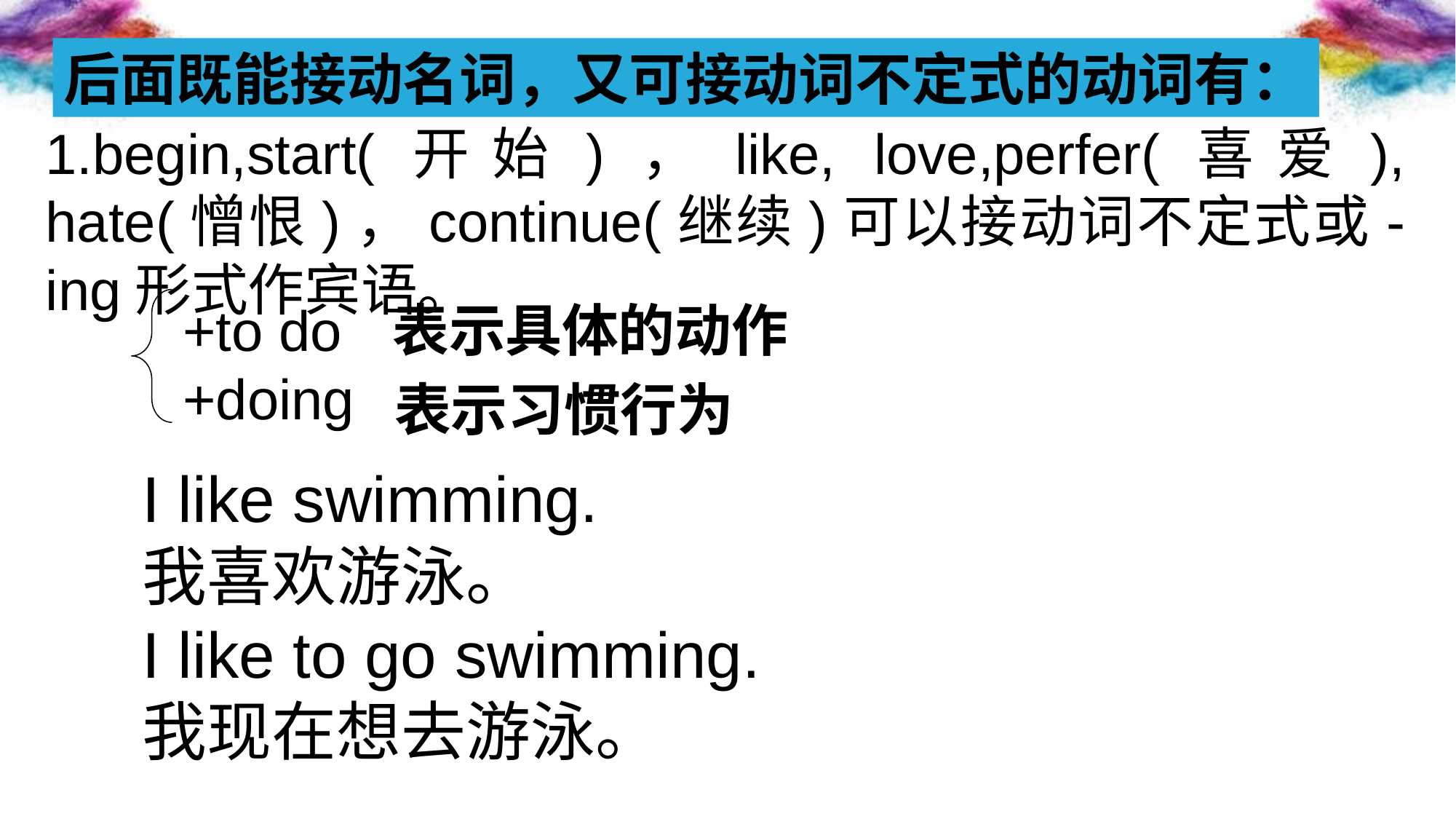

后面既能接动名词，又可接动词不定式的动词有：
1.begin,start(开始)，like, love,perfer(喜爱), hate(憎恨)，continue(继续)可以接动词不定式或-ing形式作宾语。

+to do
+doing
表示具体的动作
表示习惯行为
I like swimming.
我喜欢游泳。
I like to go swimming.
我现在想去游泳。